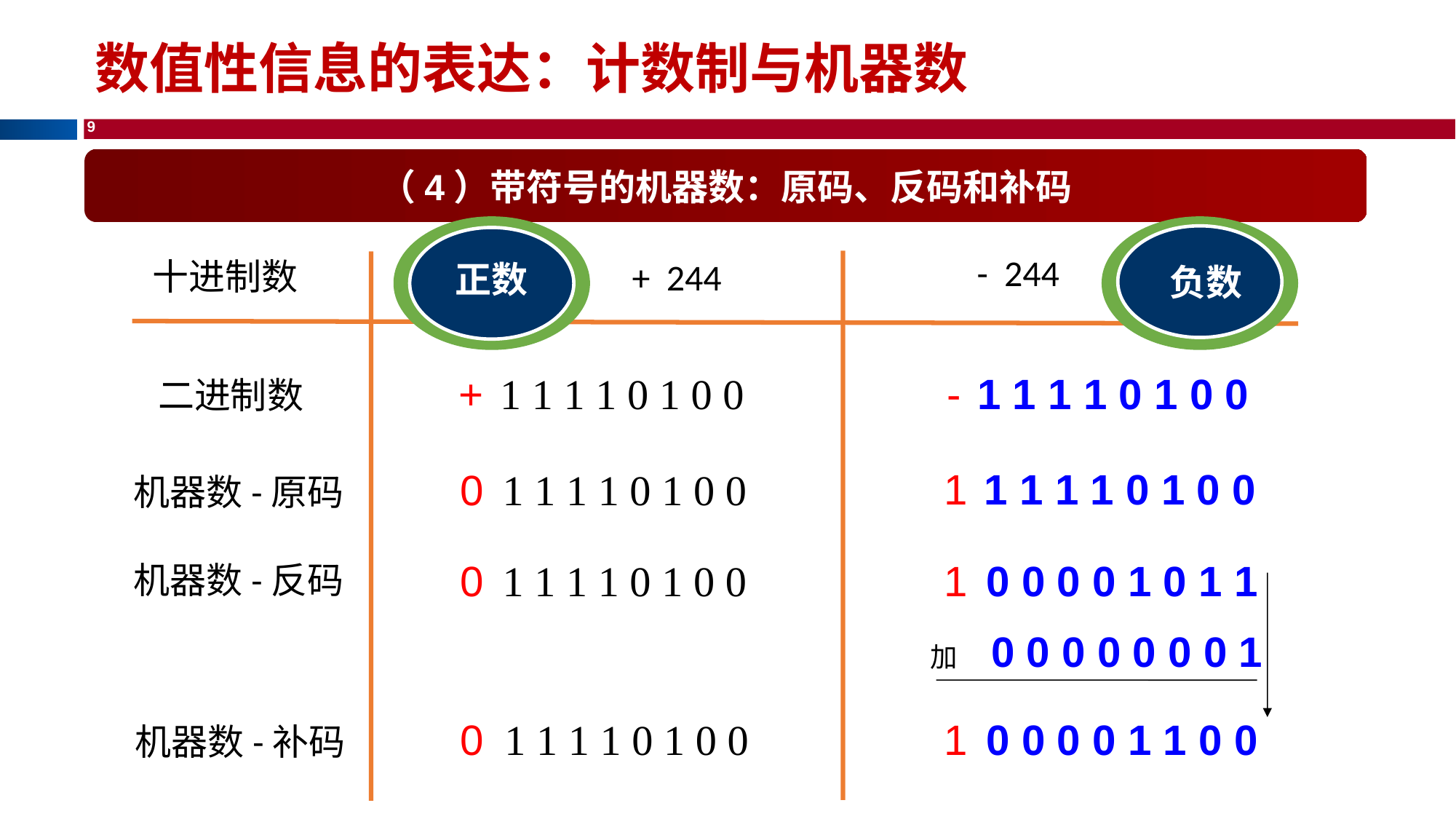

数值性信息的表达：计数制与机器数
（4）带符号的机器数：原码、反码和补码

正数

负数
-  244
十进制数
+  244

+  1 1 1 1 0 1 0 0
-  1 1 1 1 0 1 0 0
二进制数
1  1 1 1 1 0 1 0 0
0  1 1 1 1 0 1 0 0
机器数-原码
1  0 0 0 0 1 0 1 1
0  1 1 1 1 0 1 0 0
机器数-反码

加   0 0 0 0 0 0 0 1

1  0 0 0 0 1 1 0 0
0  1 1 1 1 0 1 0 0
机器数-补码